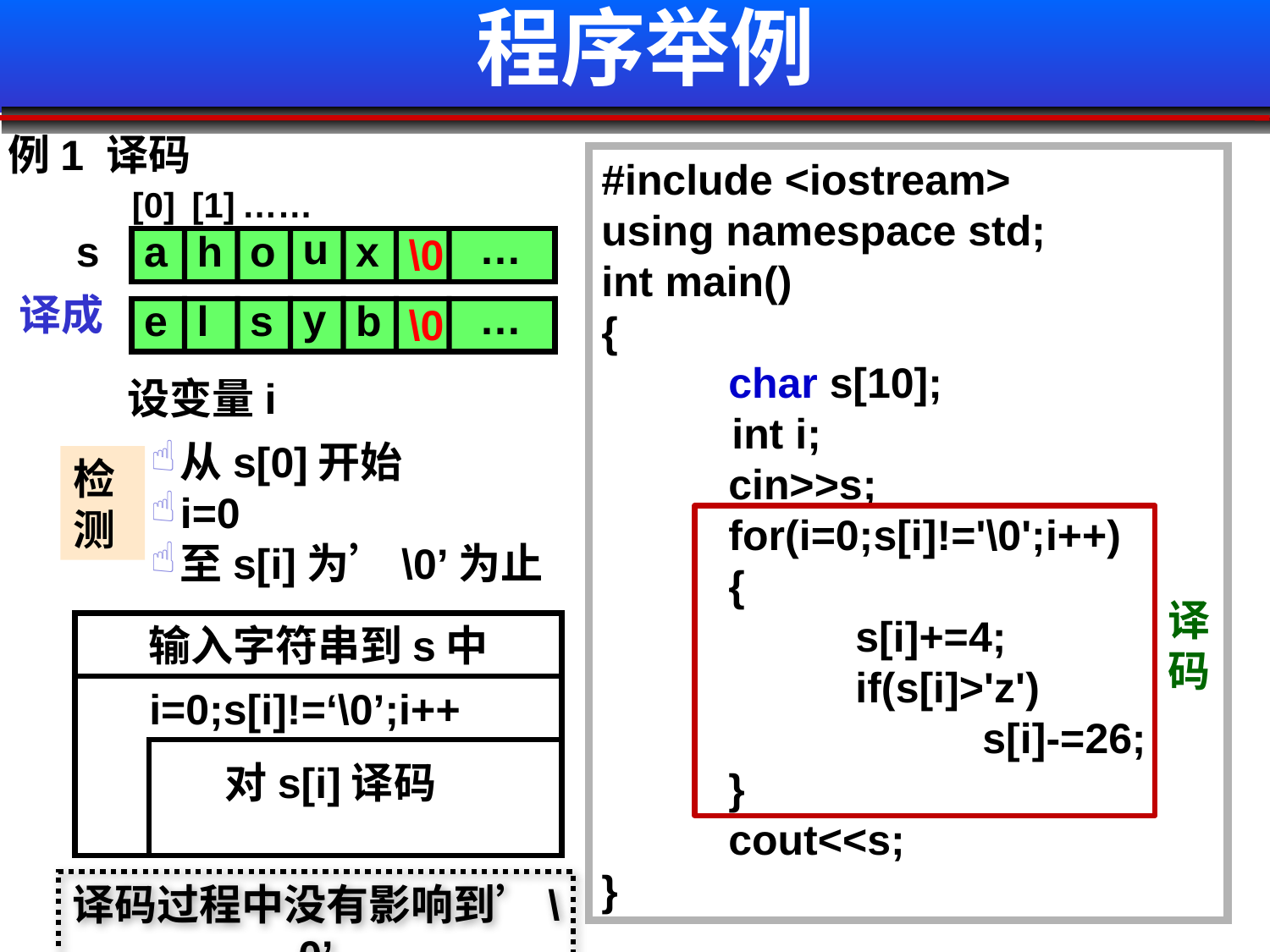

# 程序举例

例1 译码
#include <iostream>
using namespace std;
int main()
{
	char s[10];
           int i;
	cin>>s;
	for(i=0;s[i]!='\0';i++)
	{
		s[i]+=4;
		if(s[i]>'z')
			s[i]-=26;
	}
	cout<<s;
}
[0]
[1]
……
…

u
s
a
h
o
x
\0
译成
…

y
e
l
s
b
\0
设变量i
从s[0]开始
i=0
至s[i]为’\0’为止
检测

译码
输入字符串到s中

i=0;s[i]!=‘\0’;i++

对s[i]译码
译码过程中没有影响到’\0’